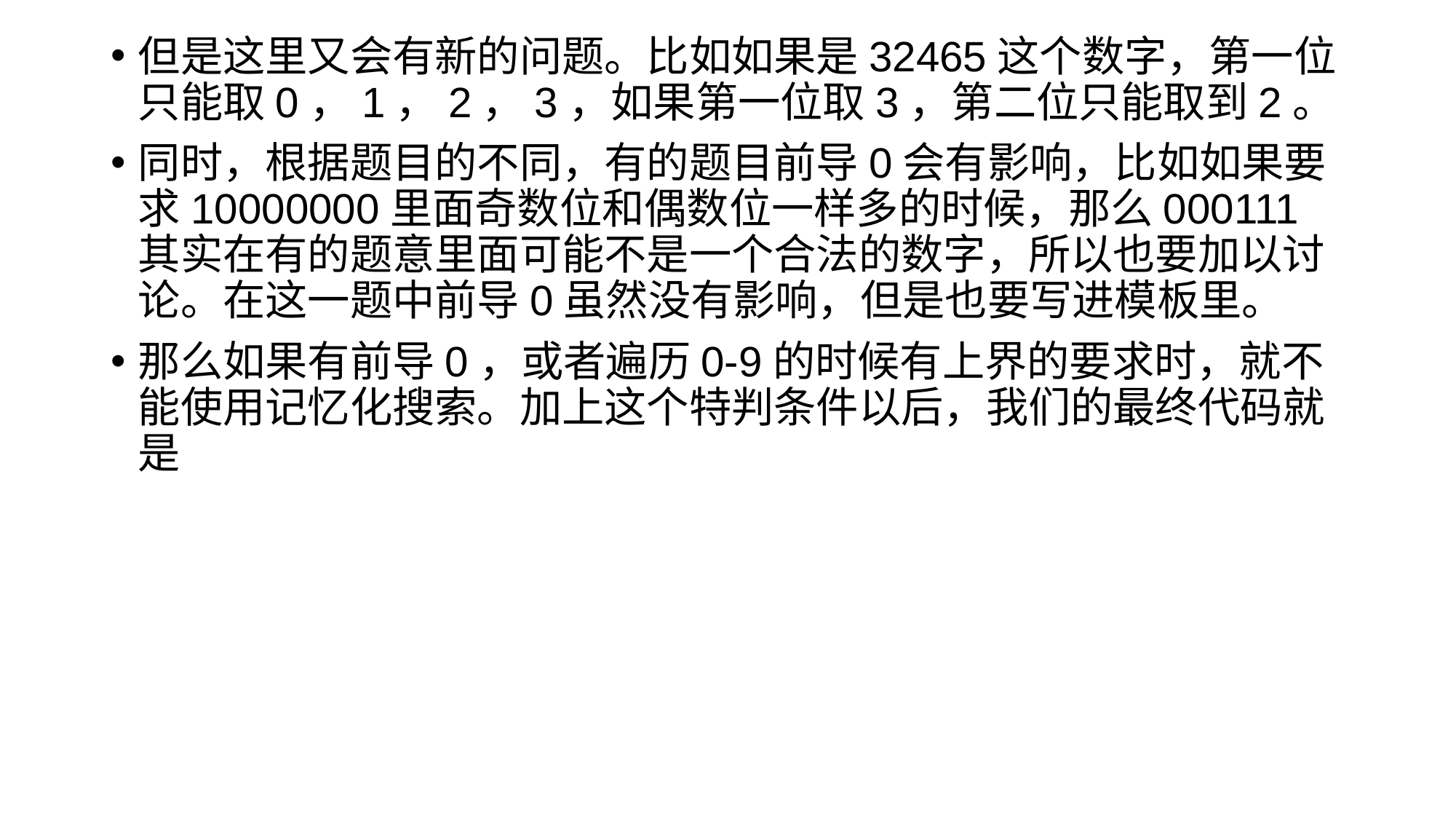

但是这里又会有新的问题。比如如果是32465这个数字，第一位只能取0，1，2，3，如果第一位取3，第二位只能取到2。
同时，根据题目的不同，有的题目前导0会有影响，比如如果要求10000000里面奇数位和偶数位一样多的时候，那么000111其实在有的题意里面可能不是一个合法的数字，所以也要加以讨论。在这一题中前导0虽然没有影响，但是也要写进模板里。
那么如果有前导0，或者遍历0-9的时候有上界的要求时，就不能使用记忆化搜索。加上这个特判条件以后，我们的最终代码就是